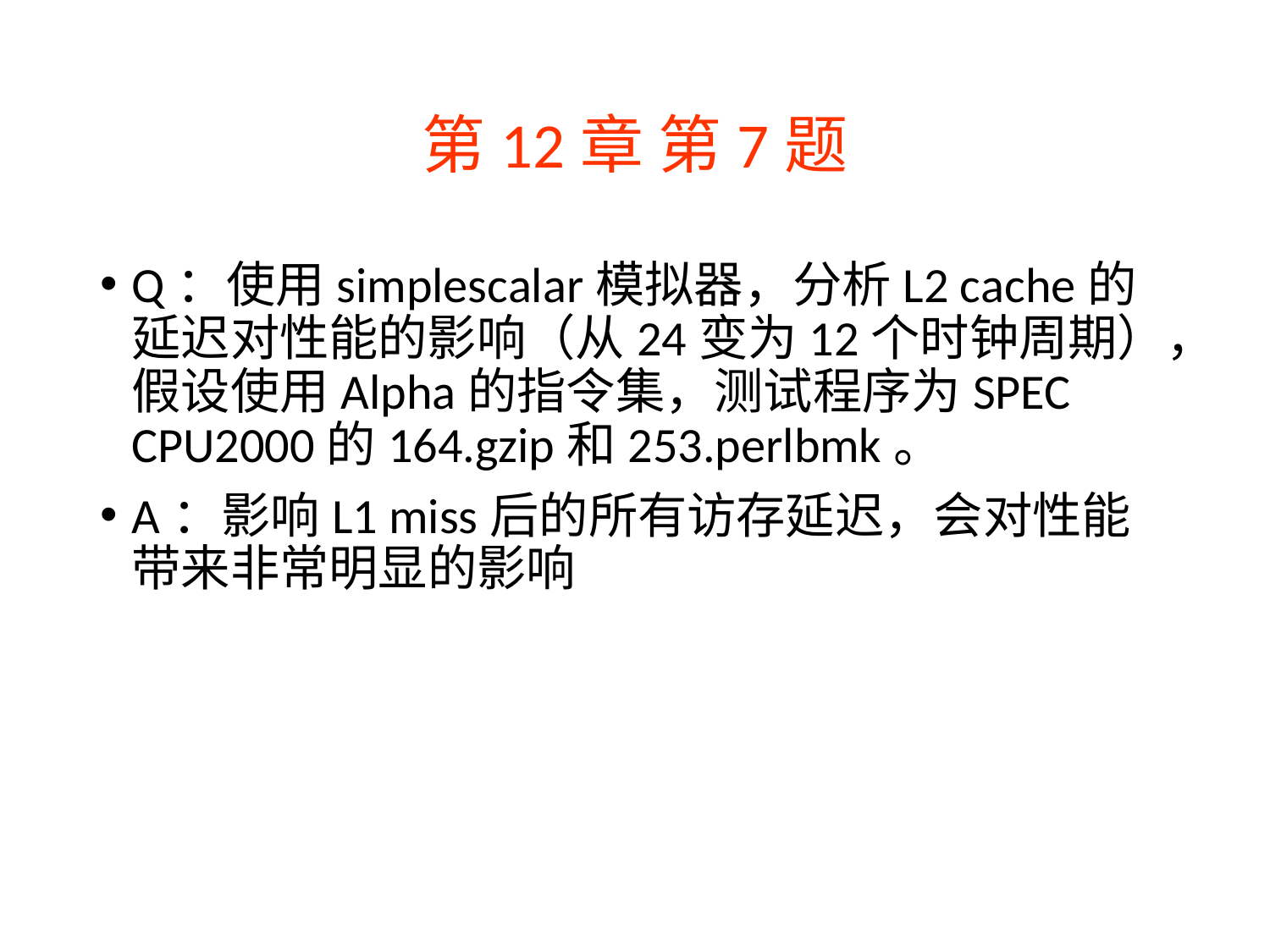

# 第12章 第7题
Q：使用simplescalar模拟器，分析L2 cache的延迟对性能的影响（从24变为12个时钟周期），假设使用Alpha的指令集，测试程序为SPEC CPU2000的164.gzip和253.perlbmk。
A：影响L1 miss后的所有访存延迟，会对性能带来非常明显的影响